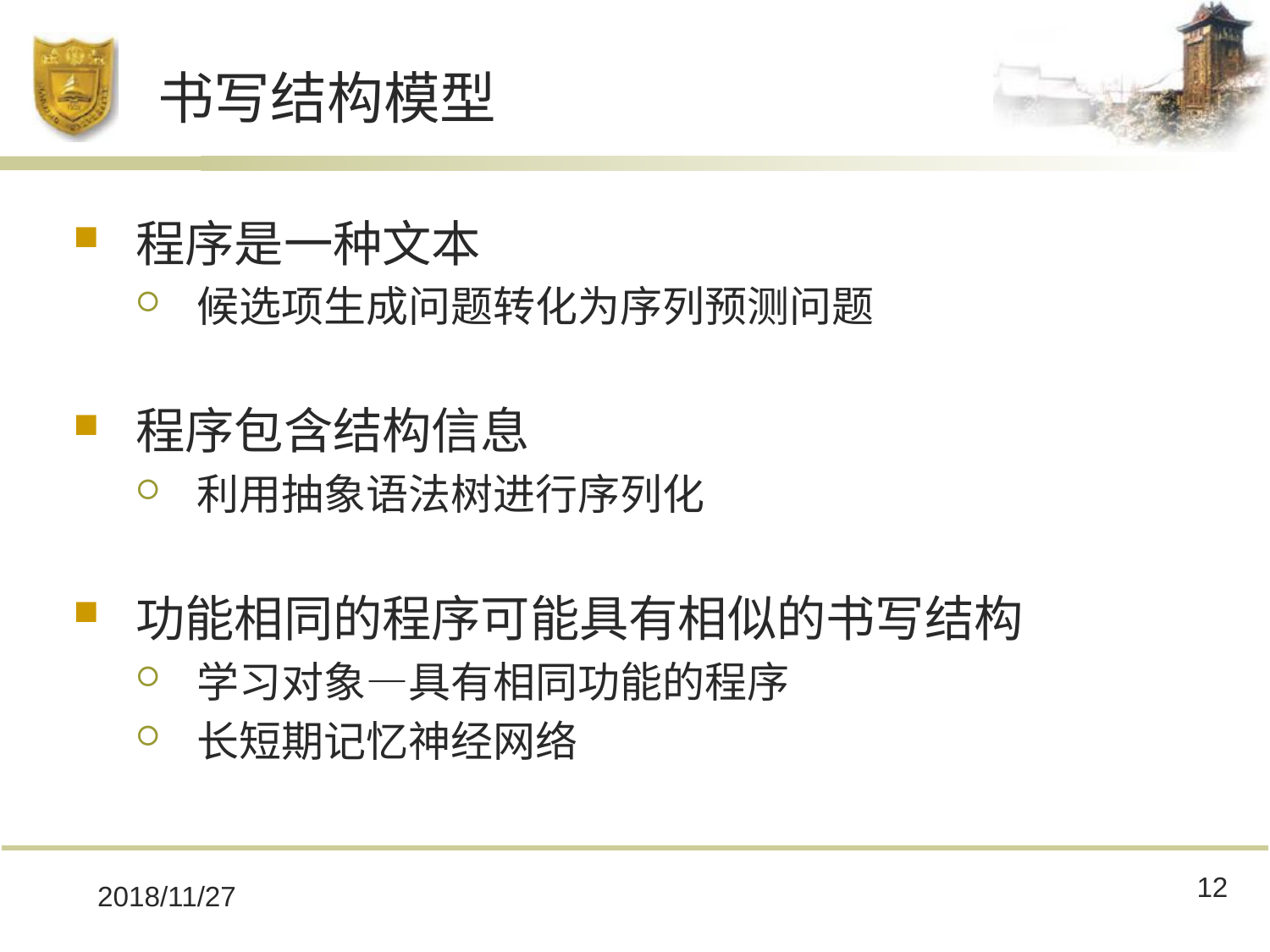

# 书写结构模型
程序是一种文本
候选项生成问题转化为序列预测问题

程序包含结构信息
利用抽象语法树进行序列化

功能相同的程序可能具有相似的书写结构
学习对象—具有相同功能的程序
长短期记忆神经网络

12
2018/11/27